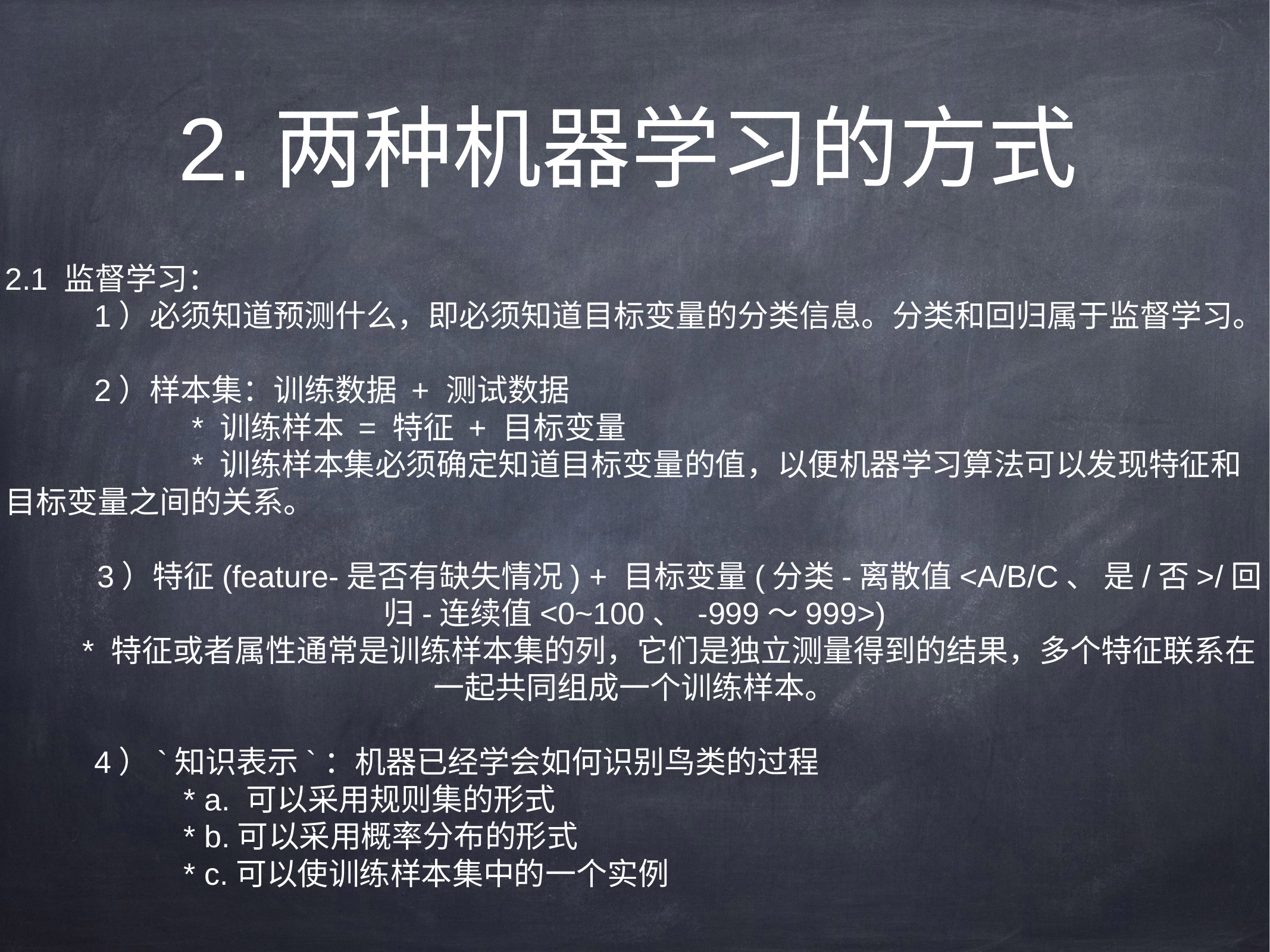

# 2.两种机器学习的方式
2.1 监督学习：
	1）必须知道预测什么，即必须知道目标变量的分类信息。分类和回归属于监督学习。

	2）样本集：训练数据 + 测试数据
		 * 训练样本 = 特征 + 目标变量
		 * 训练样本集必须确定知道目标变量的值，以便机器学习算法可以发现特征和目标变量之间的关系。

	3）特征(feature-是否有缺失情况) + 目标变量(分类-离散值<A/B/C、 是/否>/回归-连续值<0~100、 -999～999>)
        * 特征或者属性通常是训练样本集的列，它们是独立测量得到的结果，多个特征联系在一起共同组成一个训练样本。

	4）`知识表示`：机器已经学会如何识别鸟类的过程
		* a. 可以采用规则集的形式
		* b.可以采用概率分布的形式
		* c.可以使训练样本集中的一个实例